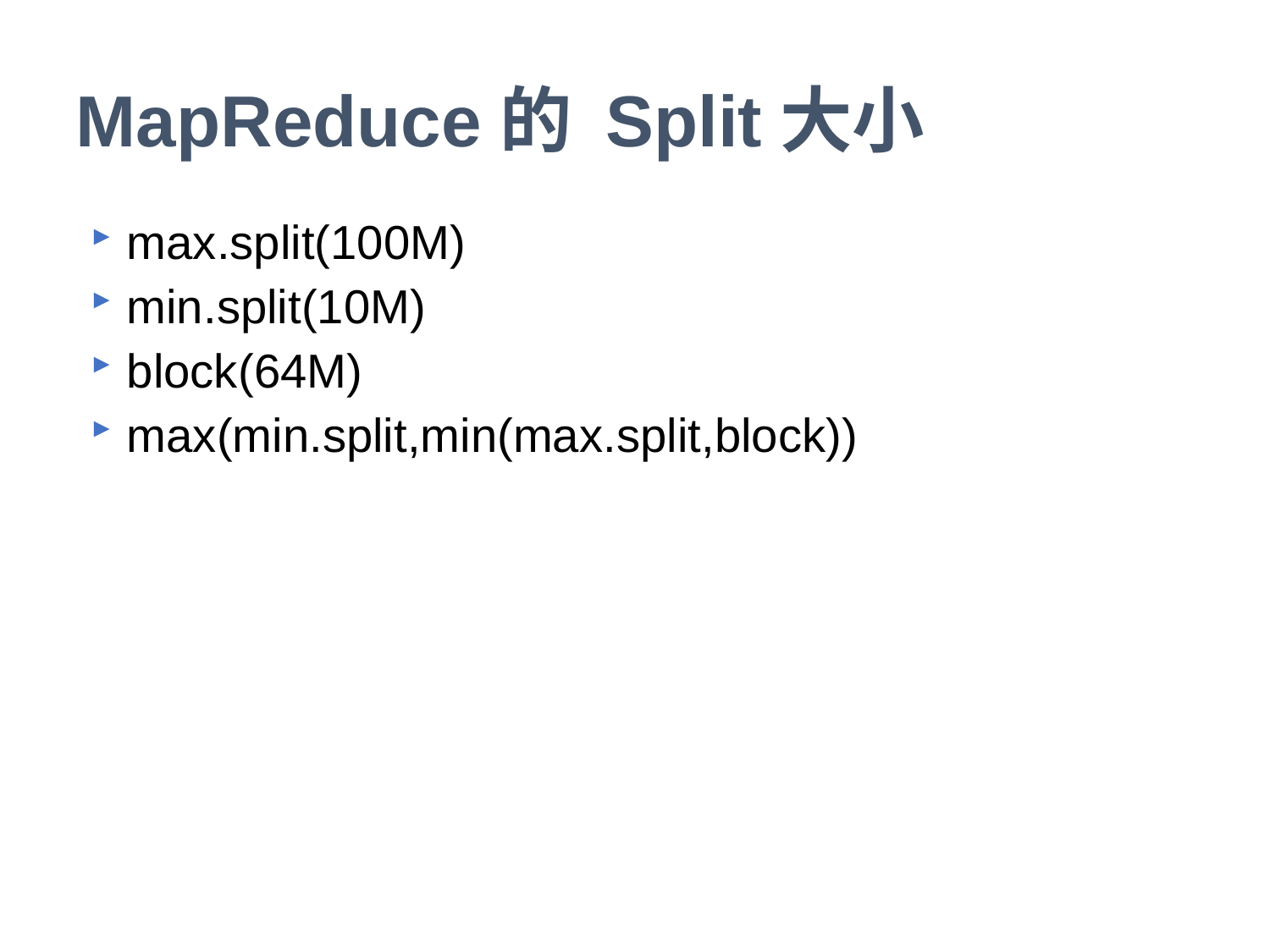

# MapReduce的 Split大小
max.split(100M)
min.split(10M)
block(64M)
max(min.split,min(max.split,block))